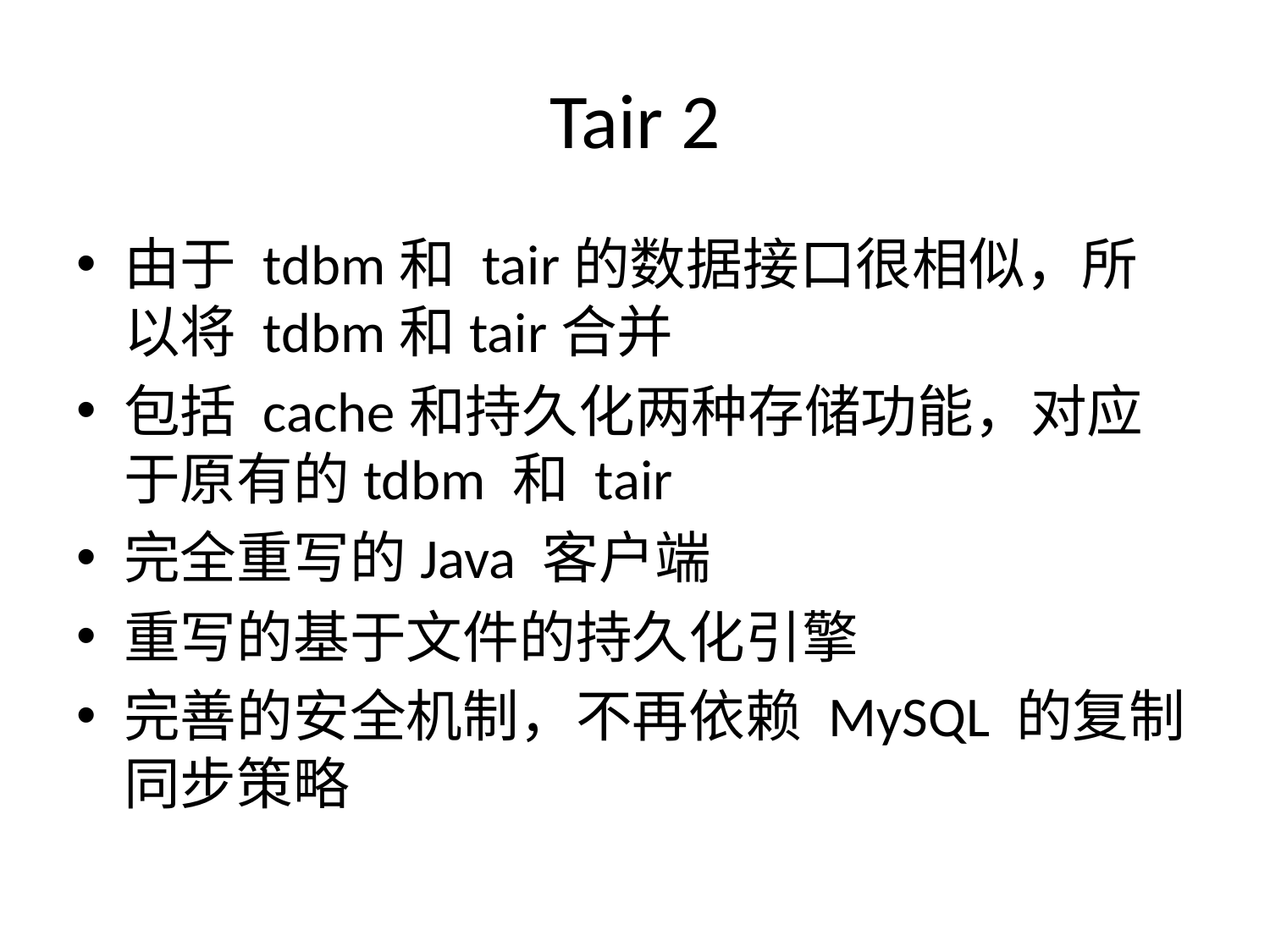

# Tair 2
由于 tdbm和 tair的数据接口很相似，所以将 tdbm和tair合并
包括 cache和持久化两种存储功能，对应于原有的tdbm 和 tair
完全重写的Java 客户端
重写的基于文件的持久化引擎
完善的安全机制，不再依赖 MySQL 的复制同步策略